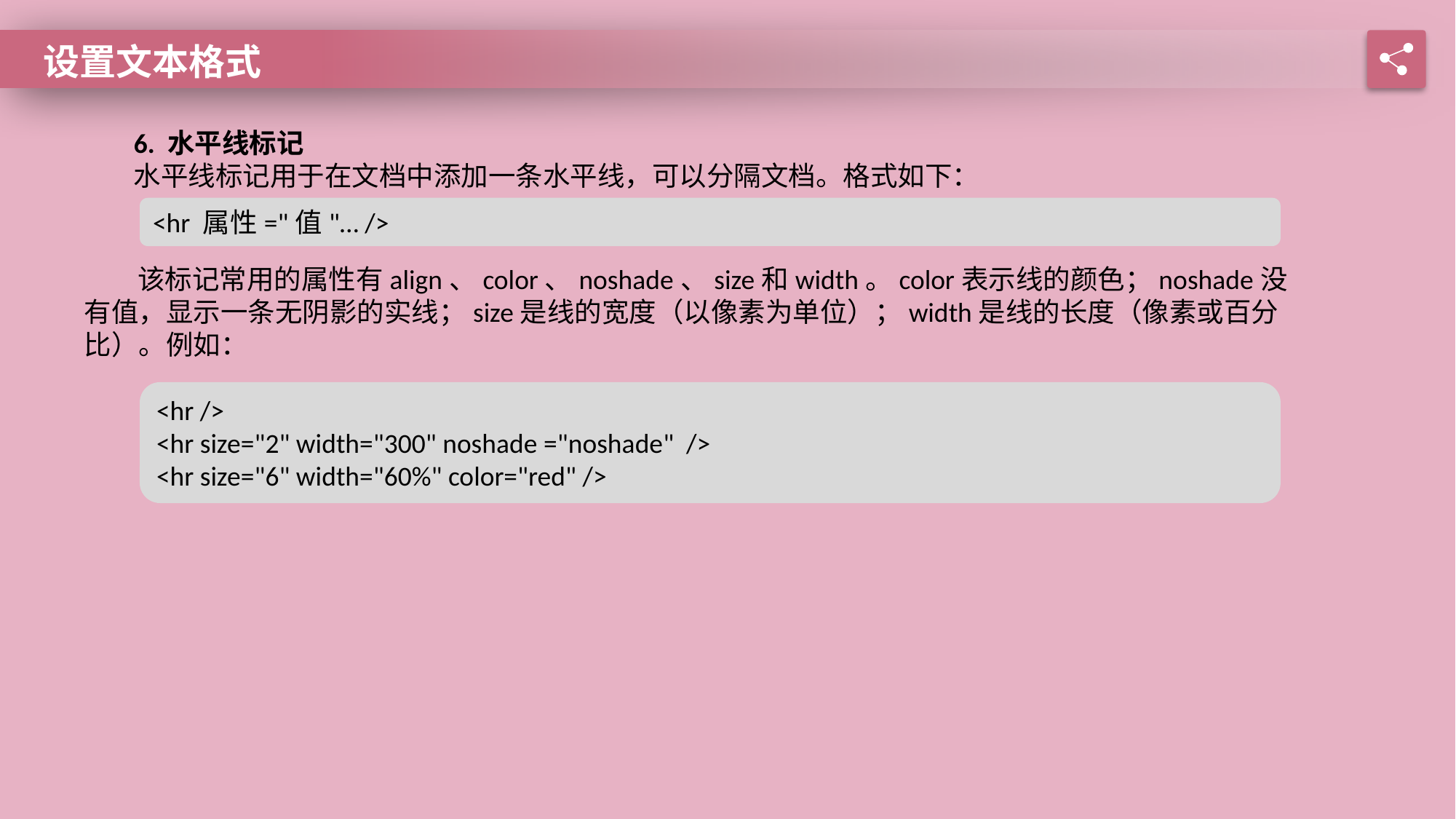

设置文本格式
6. 水平线标记
水平线标记用于在文档中添加一条水平线，可以分隔文档。格式如下：
<hr 属性="值"… />
该标记常用的属性有align、color、noshade、size和width。color表示线的颜色；noshade没有值，显示一条无阴影的实线；size是线的宽度（以像素为单位）；width是线的长度（像素或百分比）。例如：
<hr />
<hr size="2" width="300" noshade ="noshade"  />
<hr size="6" width="60%" color="red" />